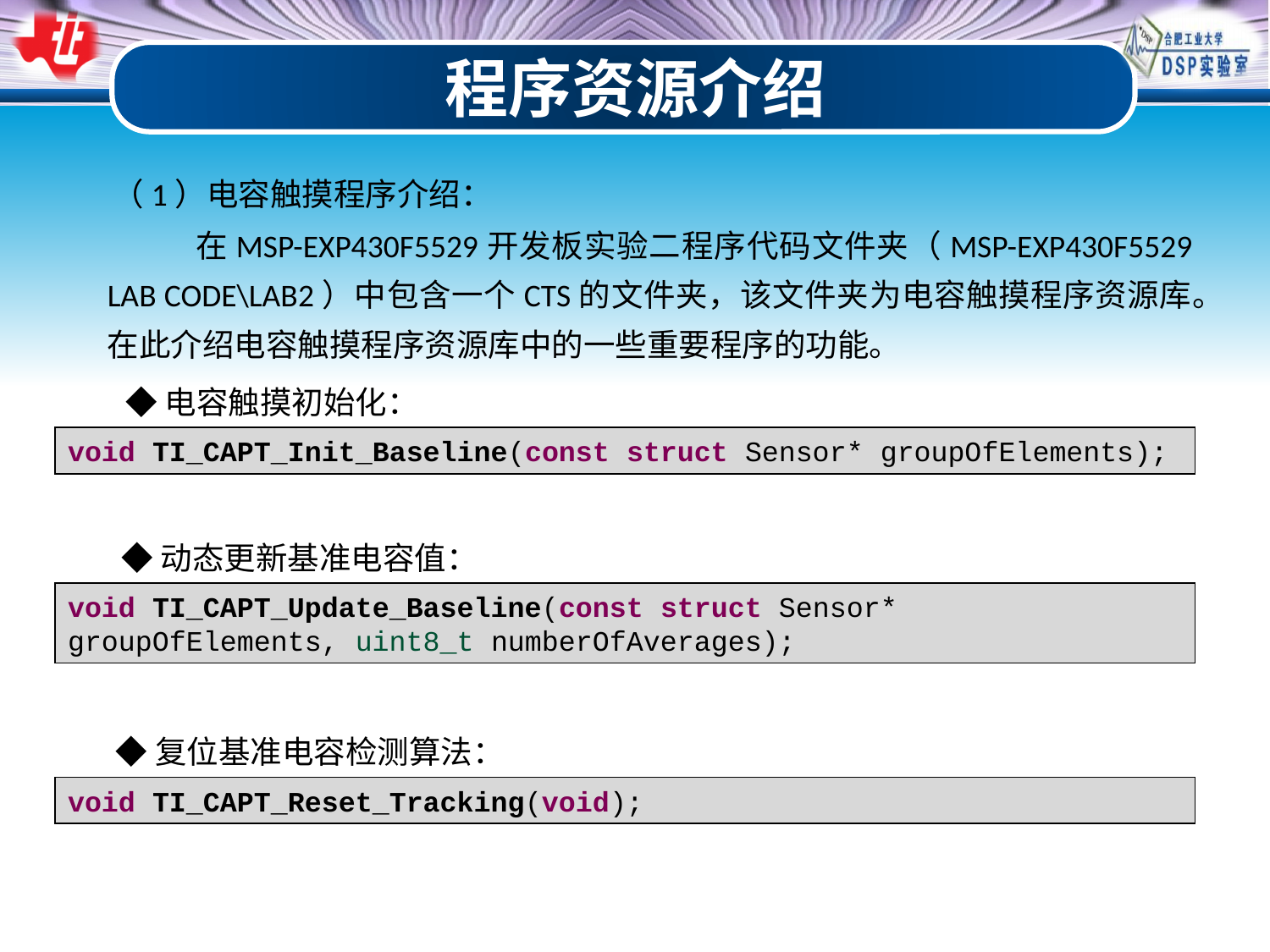

程序资源介绍
（1）电容触摸程序介绍：
          在MSP-EXP430F5529开发板实验二程序代码文件夹（MSP-EXP430F5529 LAB CODE\LAB2）中包含一个CTS的文件夹，该文件夹为电容触摸程序资源库。在此介绍电容触摸程序资源库中的一些重要程序的功能。
◆电容触摸初始化：
void TI_CAPT_Init_Baseline(const struct Sensor* groupOfElements);
◆动态更新基准电容值：
void TI_CAPT_Update_Baseline(const struct Sensor* groupOfElements, uint8_t numberOfAverages);
◆复位基准电容检测算法：
void TI_CAPT_Reset_Tracking(void);